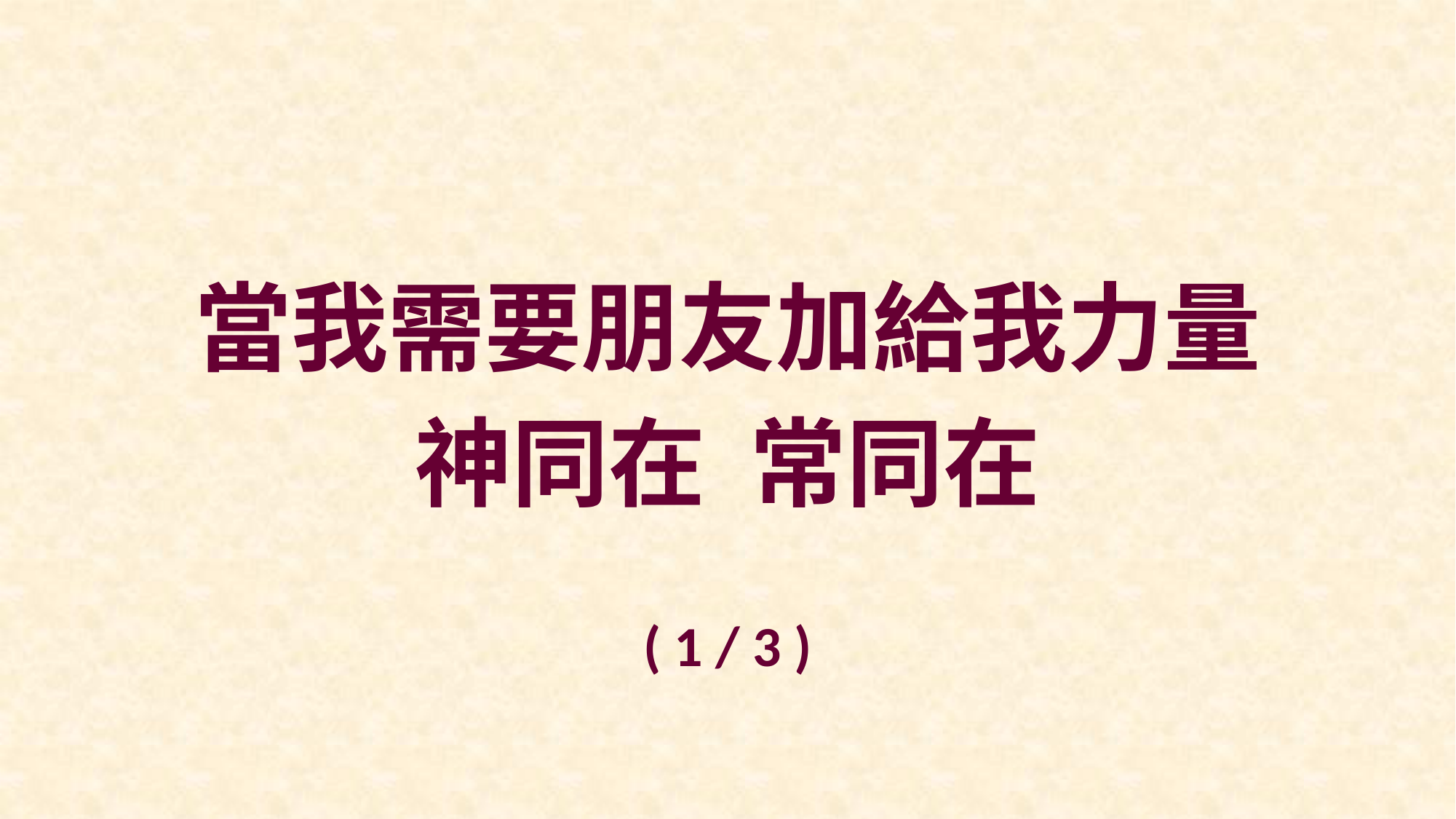

當我需要朋友加給我力量
神同在  常同在
( 1 / 3 )